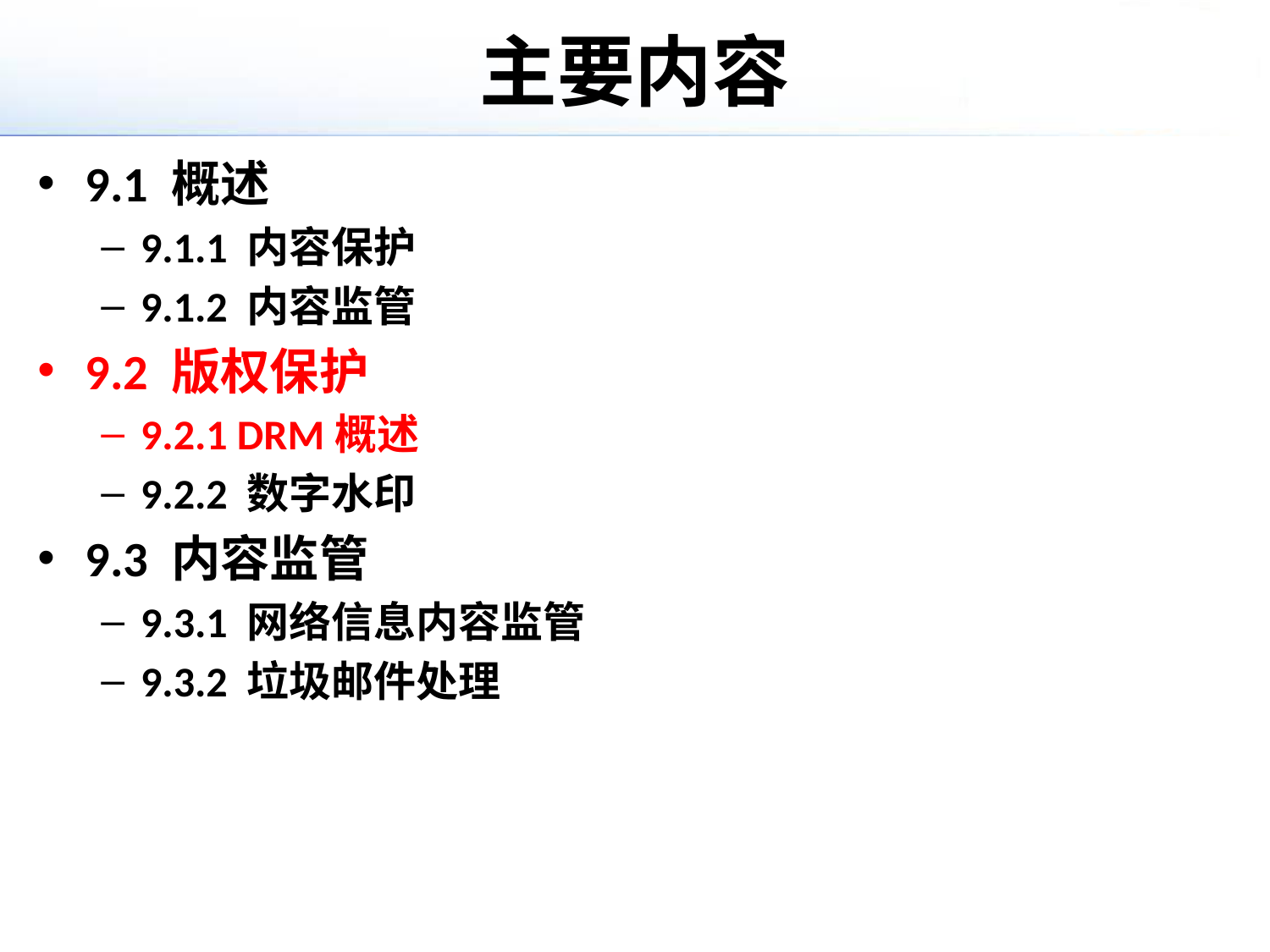

# 主要内容
9.1 概述
9.1.1 内容保护
9.1.2 内容监管
9.2 版权保护
9.2.1 DRM概述
9.2.2 数字水印
9.3 内容监管
9.3.1 网络信息内容监管
9.3.2 垃圾邮件处理